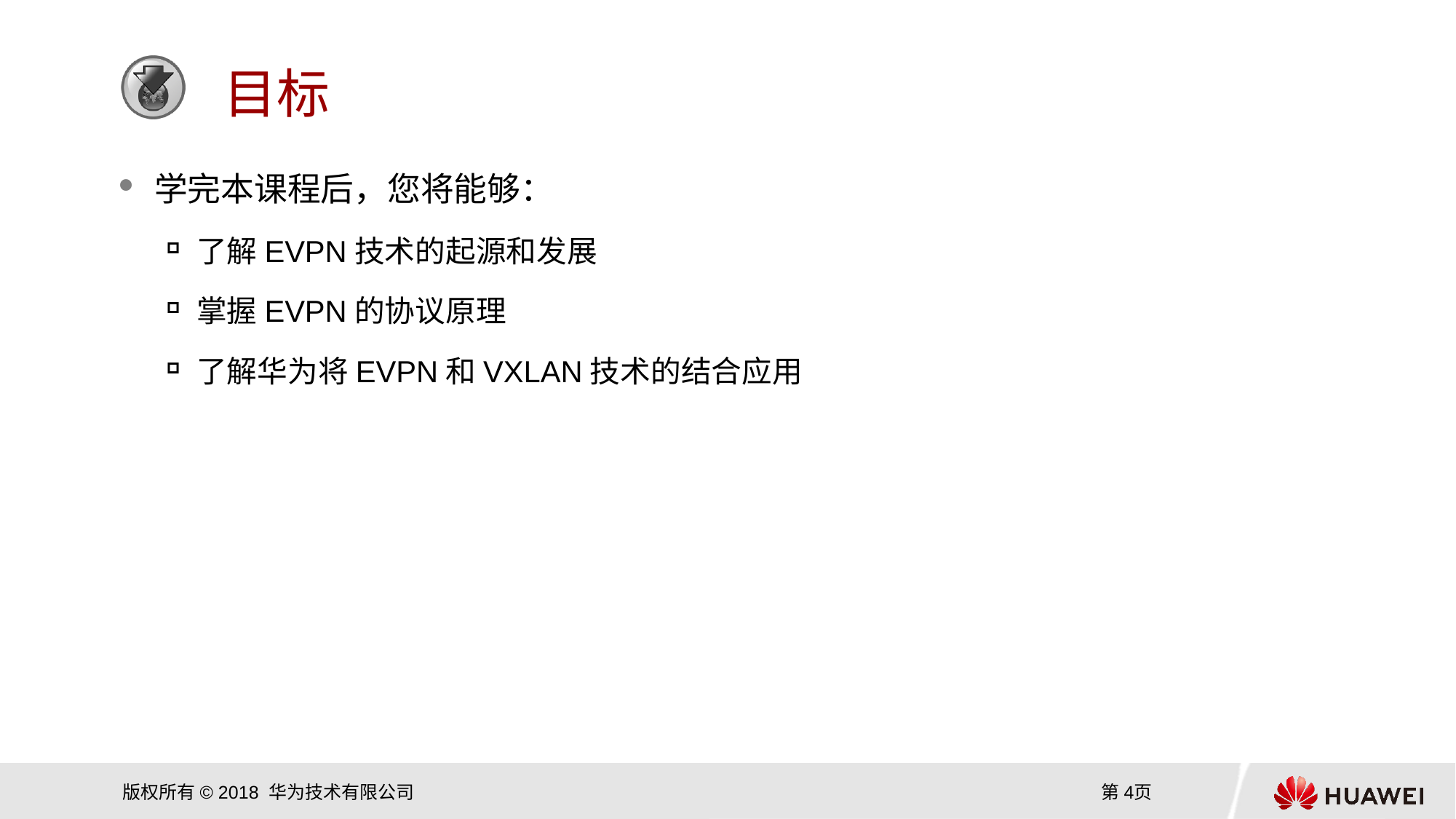

学完本课程后，您将能够：
了解EVPN技术的起源和发展
掌握EVPN的协议原理
了解华为将EVPN和VXLAN技术的结合应用